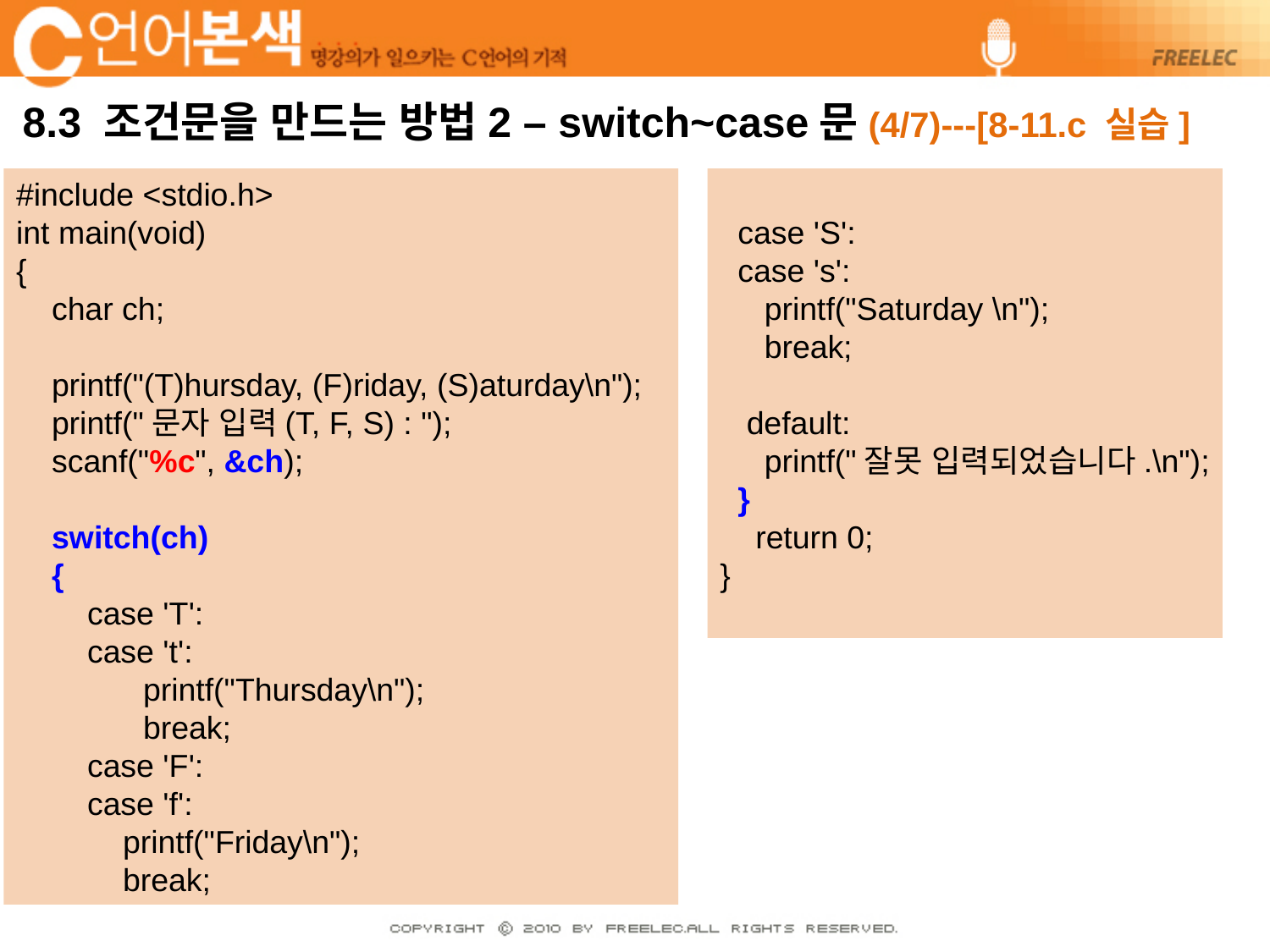

# 8.3 조건문을 만드는 방법2 – switch~case문(4/7)---[8-11.c 실습]

#include <stdio.h>
int main(void)
{
    char ch;

    printf("(T)hursday, (F)riday, (S)aturday\n");
    printf("문자 입력(T, F, S) : ");
    scanf("%c", &ch);

    switch(ch)
    {
        case 'T':
        case 't':
	printf("Thursday\n");
	break;
        case 'F':
        case 'f':
            printf("Friday\n");
            break;

  case 'S':
  case 's':
     printf("Saturday \n");
     break;

   default:
     printf("잘못 입력되었습니다.\n");
  }
    return 0;
}